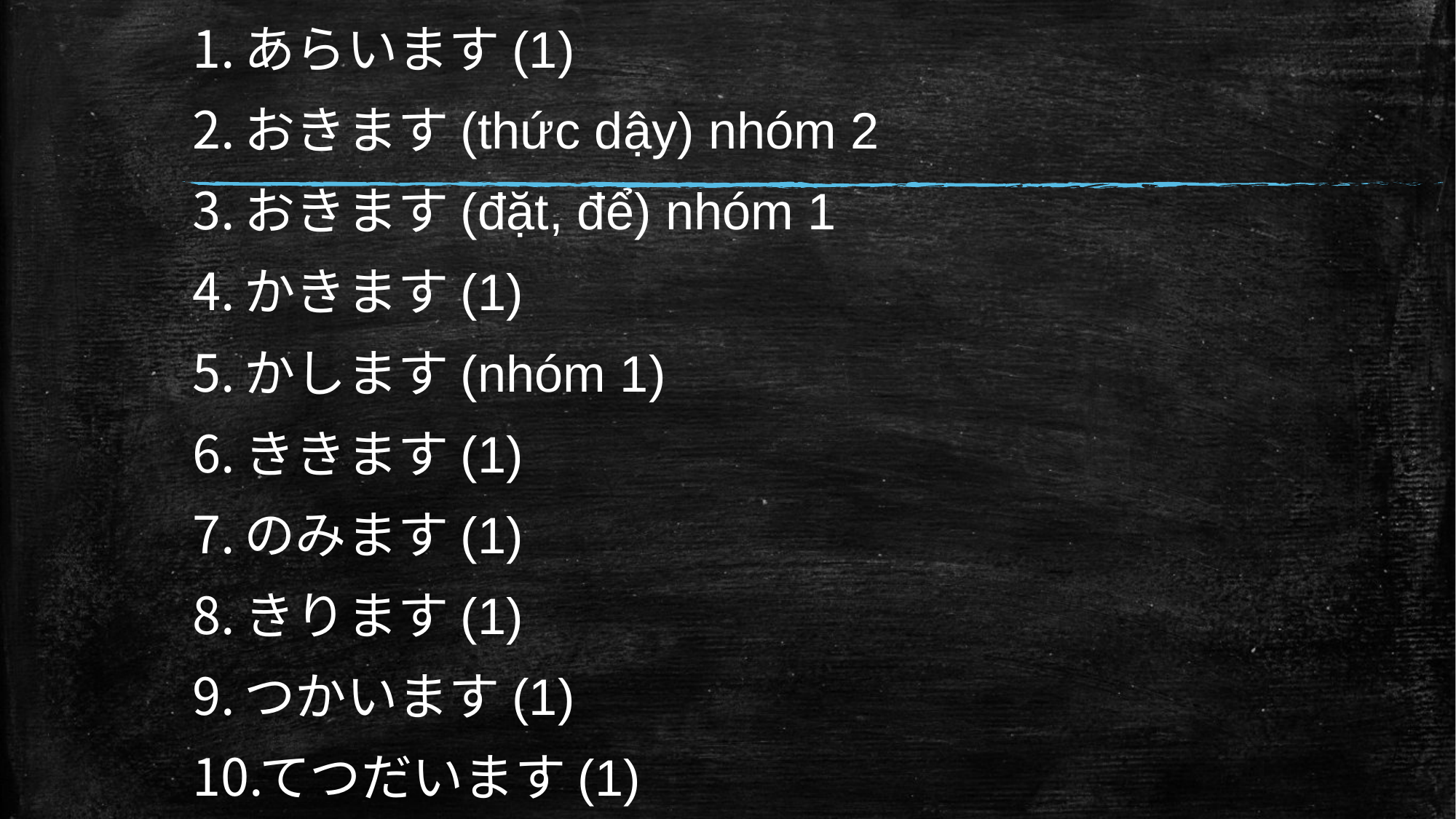

あらいます(1)
おきます(thức dậy) nhóm 2
おきます(đặt, để) nhóm 1
かきます(1)
かします(nhóm 1)
ききます(1)
のみます(1)
きります(1)
つかいます(1)
てつだいます(1)